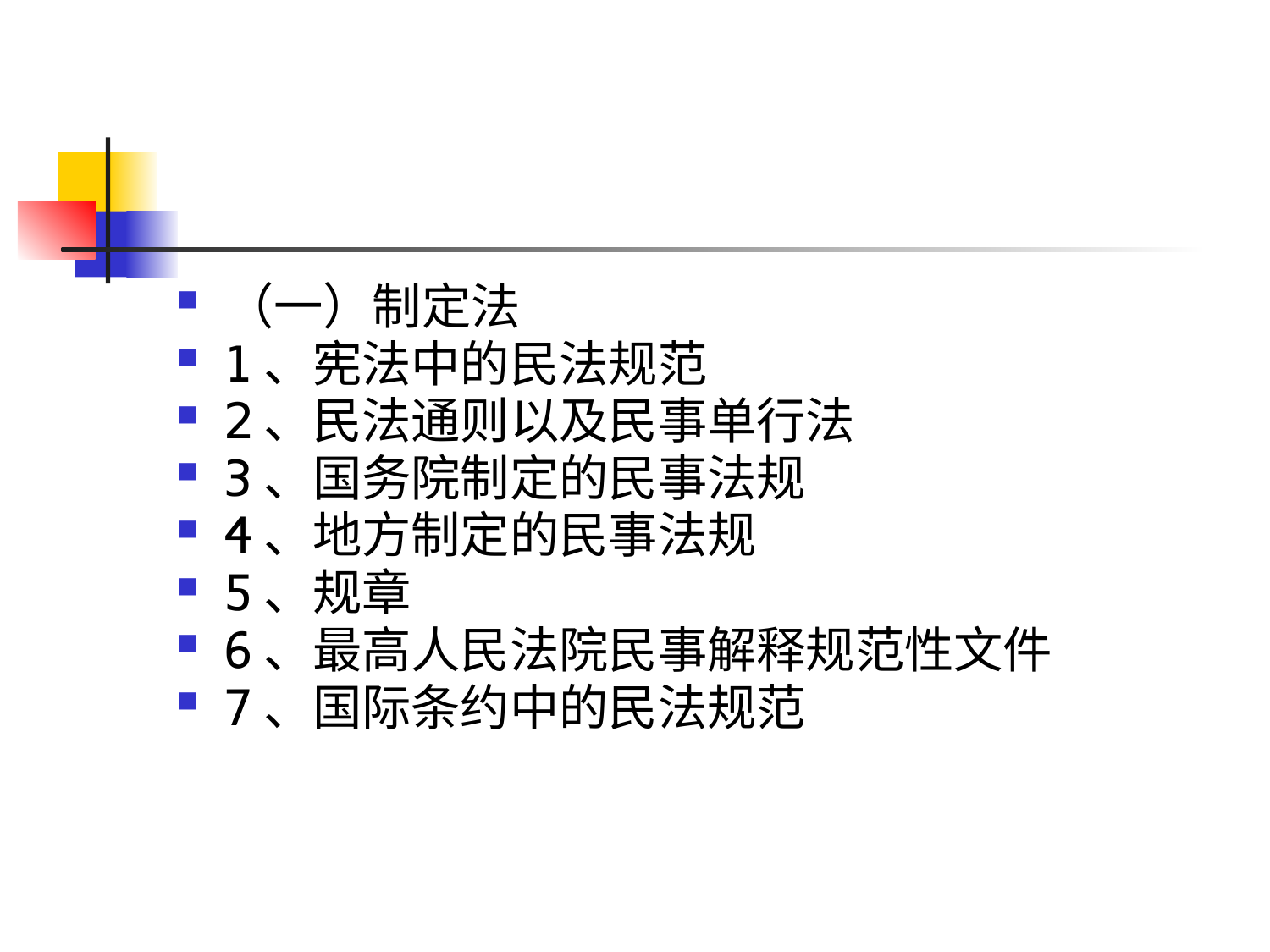

#
（一）制定法
1、宪法中的民法规范
2、民法通则以及民事单行法
3、国务院制定的民事法规
4、地方制定的民事法规
5、规章
6、最高人民法院民事解释规范性文件
7、国际条约中的民法规范